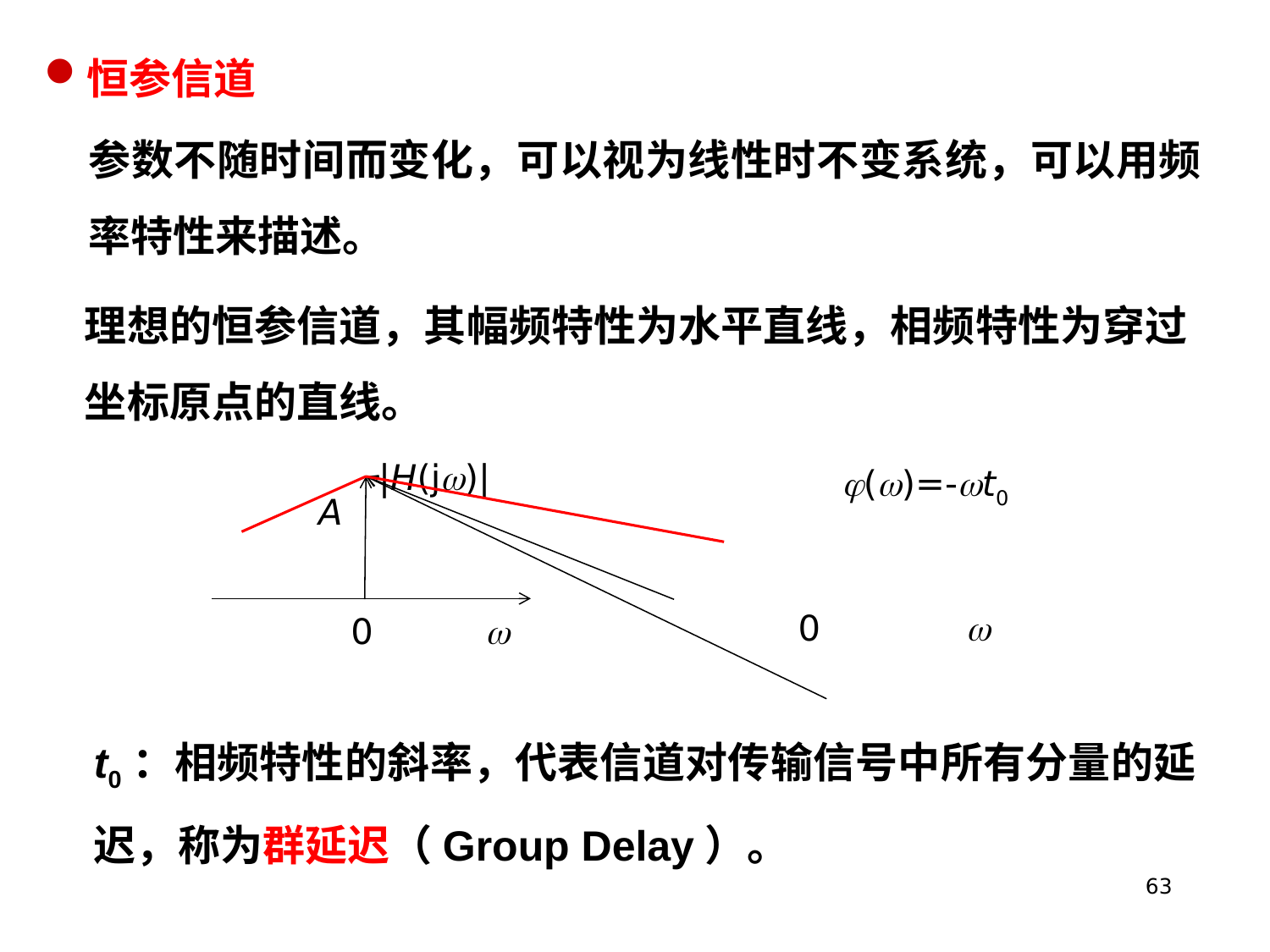

恒参信道
参数不随时间而变化，可以视为线性时不变系统，可以用频率特性来描述。
理想的恒参信道，其幅频特性为水平直线，相频特性为穿过坐标原点的直线。
|H(jω)|
ϕ(ω)=-ωt0
A
0             ω
  0          ω
t0：相频特性的斜率，代表信道对传输信号中所有分量的延迟，称为群延迟（Group Delay）。
63